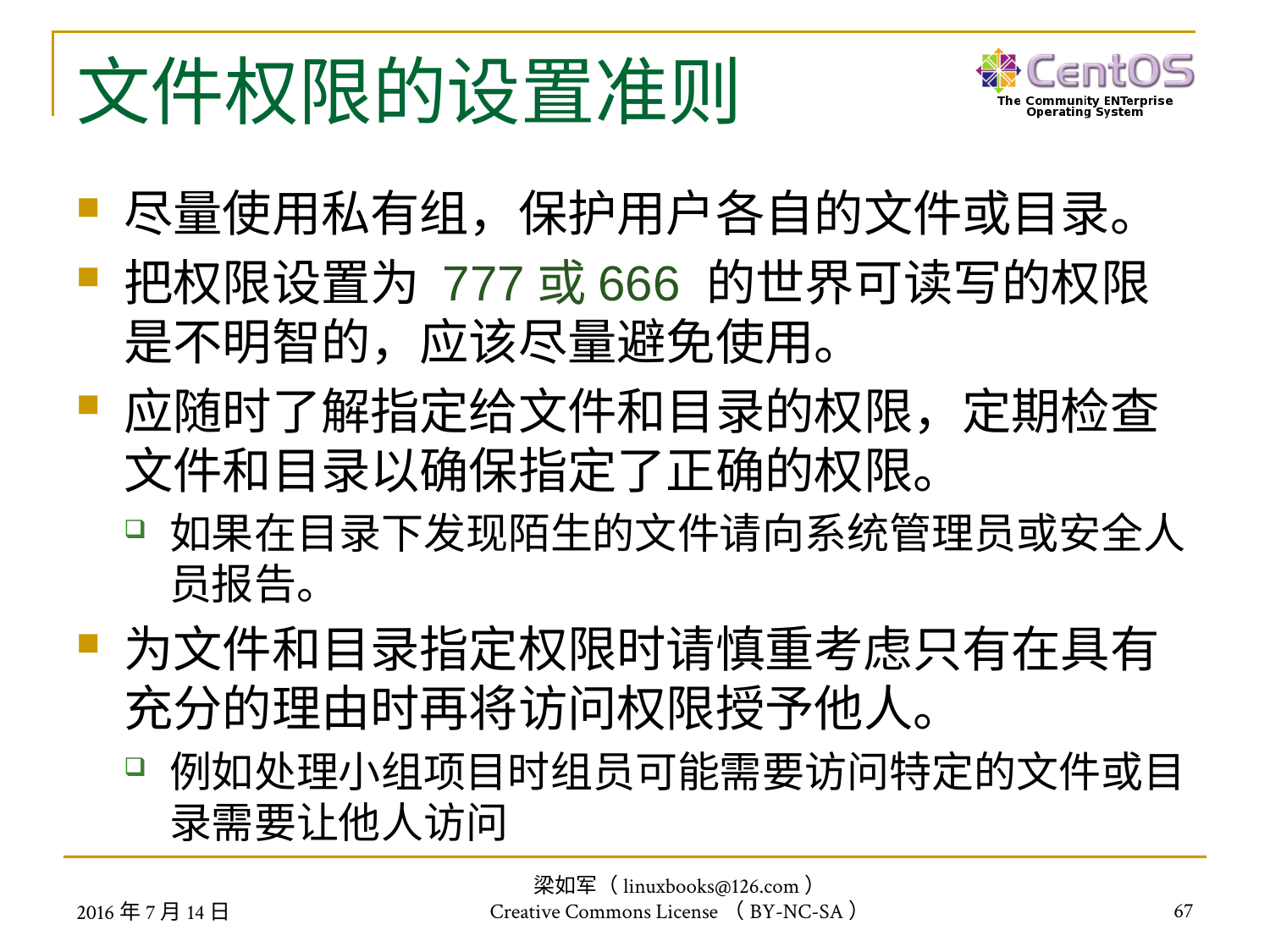

# 文件权限的设置准则
尽量使用私有组，保护用户各自的文件或目录。
把权限设置为 777或666 的世界可读写的权限是不明智的，应该尽量避免使用。
应随时了解指定给文件和目录的权限，定期检查文件和目录以确保指定了正确的权限。
如果在目录下发现陌生的文件请向系统管理员或安全人员报告。
为文件和目录指定权限时请慎重考虑只有在具有充分的理由时再将访问权限授予他人。
例如处理小组项目时组员可能需要访问特定的文件或目录需要让他人访问
梁如军（linuxbooks@126.com）
Creative Commons License（BY-NC-SA）
2016年7月14日
67